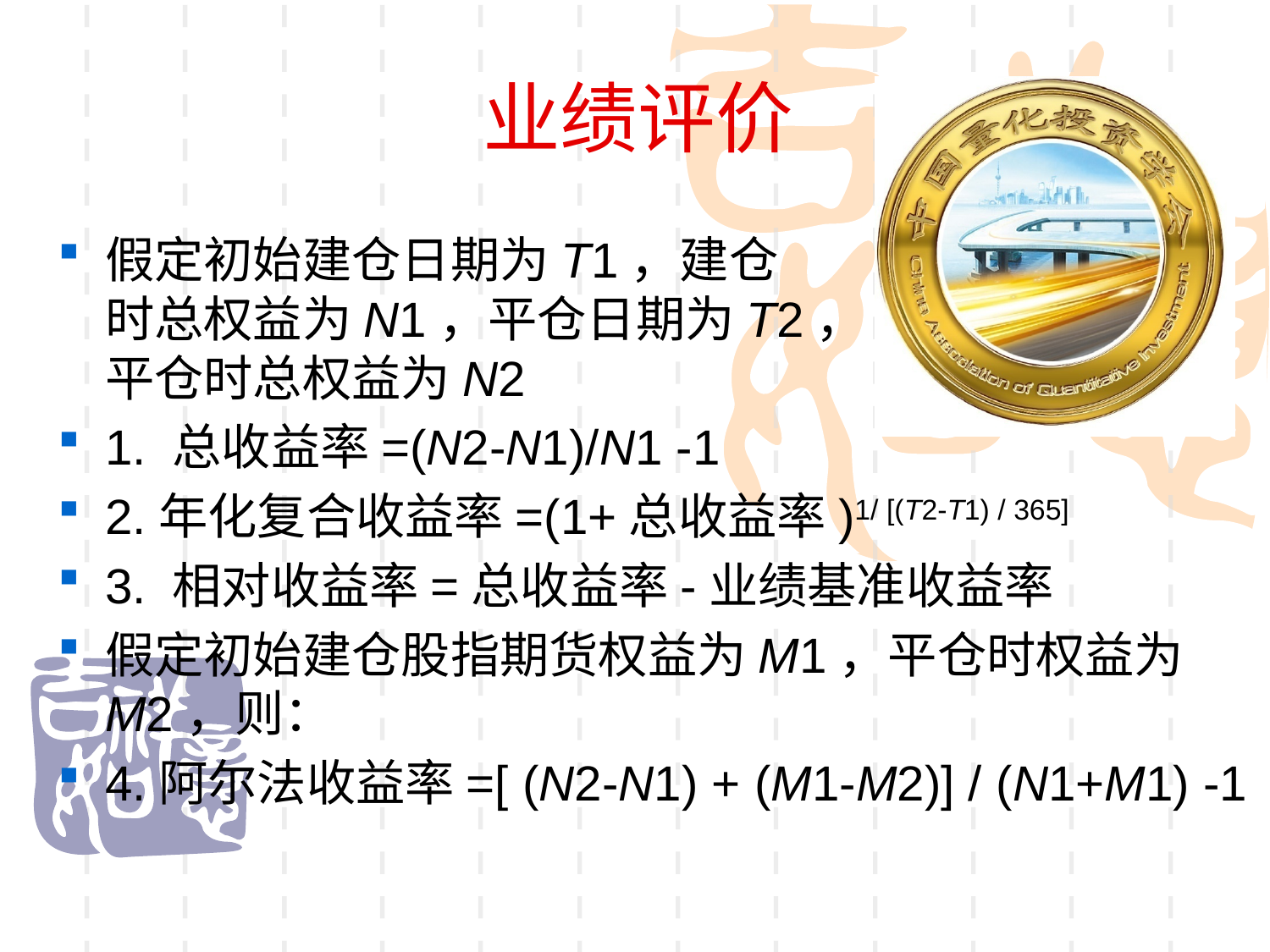

业绩评价
假定初始建仓日期为T1，建仓
时总权益为N1，平仓日期为T2，
平仓时总权益为N2
1. 总收益率=(N2-N1)/N1 -1
2.年化复合收益率=(1+总收益率)1/ [(T2-T1) / 365]
3. 相对收益率=总收益率-业绩基准收益率
假定初始建仓股指期货权益为M1，平仓时权益为M2，则：
4.阿尔法收益率=[ (N2-N1) + (M1-M2)] / (N1+M1) -1